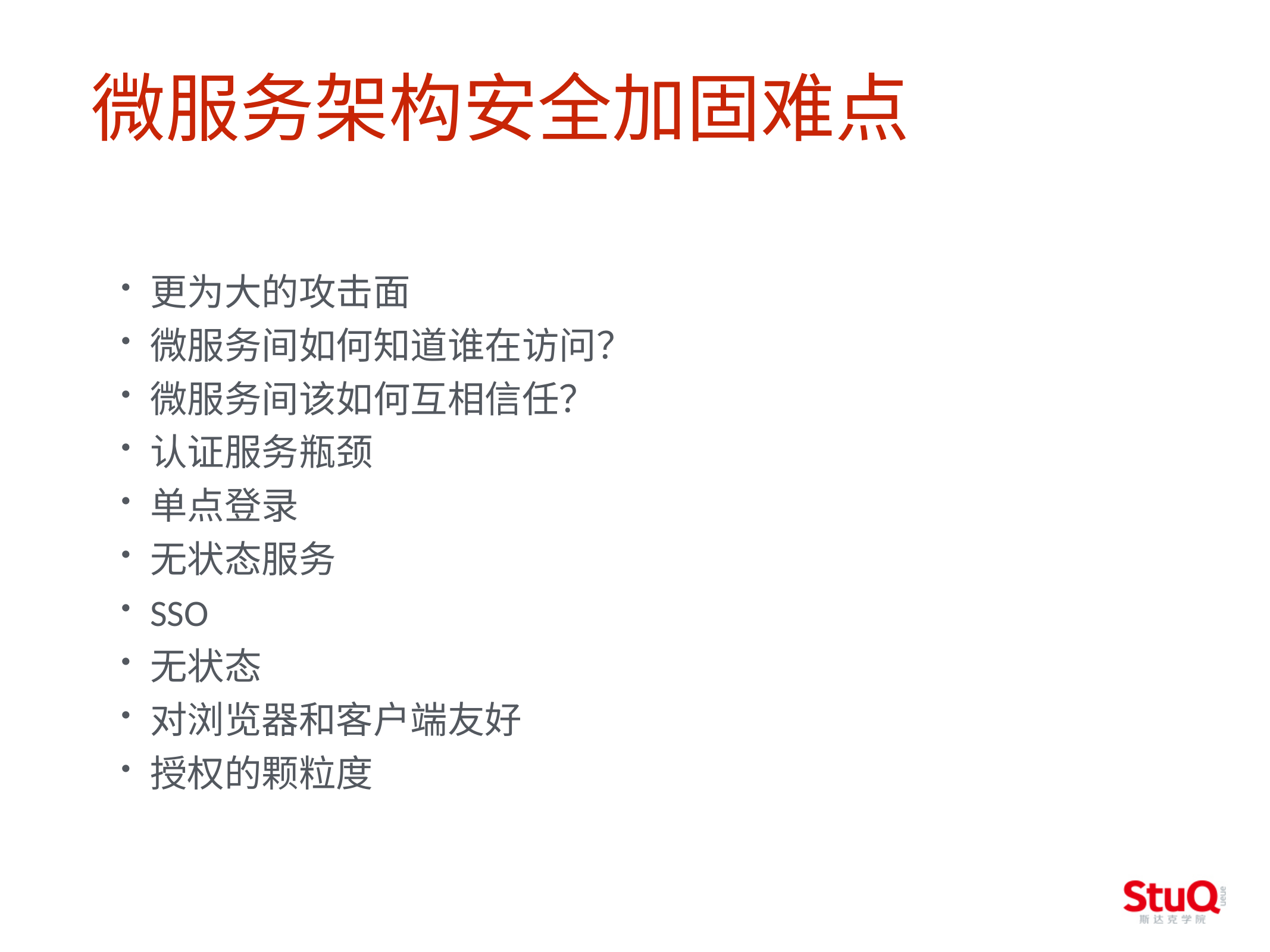

微服务架构安全加固难点
更为大的攻击面
微服务间如何知道谁在访问？
微服务间该如何互相信任？
认证服务瓶颈
单点登录
无状态服务
SSO
无状态
对浏览器和客户端友好
授权的颗粒度